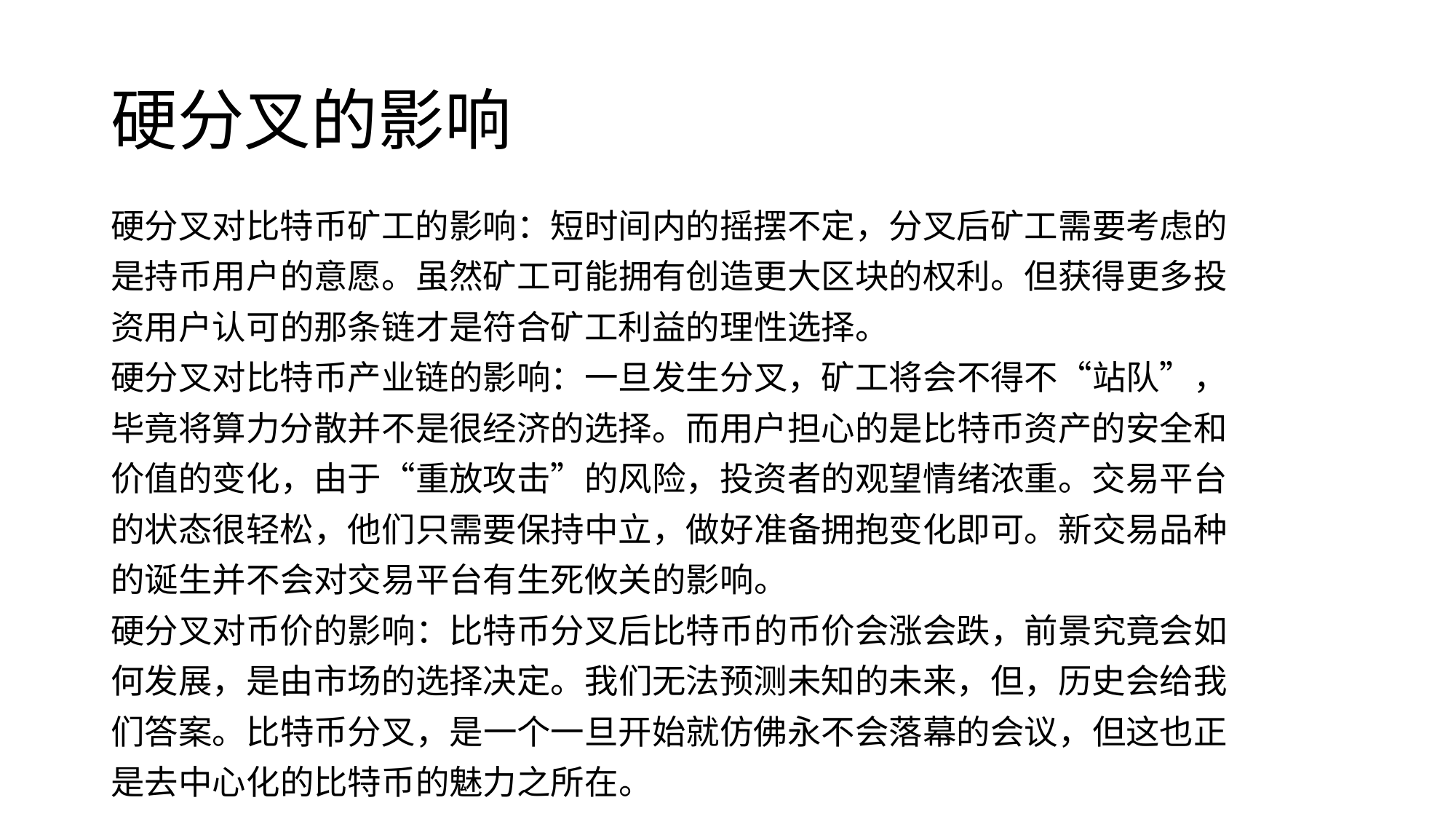

# 硬分叉的影响

硬分叉对比特币矿工的影响：短时间内的摇摆不定，分叉后矿工需要考虑的
是持币用户的意愿。虽然矿工可能拥有创造更大区块的权利。但获得更多投
资用户认可的那条链才是符合矿工利益的理性选择。
硬分叉对比特币产业链的影响：一旦发生分叉，矿工将会不得不“站队”，
毕竟将算力分散并不是很经济的选择。而用户担心的是比特币资产的安全和
价值的变化，由于“重放攻击”的风险，投资者的观望情绪浓重。交易平台
的状态很轻松，他们只需要保持中立，做好准备拥抱变化即可。新交易品种
的诞生并不会对交易平台有生死攸关的影响。
硬分叉对币价的影响：比特币分叉后比特币的币价会涨会跌，前景究竟会如
何发展，是由市场的选择决定。我们无法预测未知的未来，但，历史会给我
们答案。比特币分叉，是一个一旦开始就仿佛永不会落幕的会议，但这也正
是去中心化的比特币的魅力之所在。